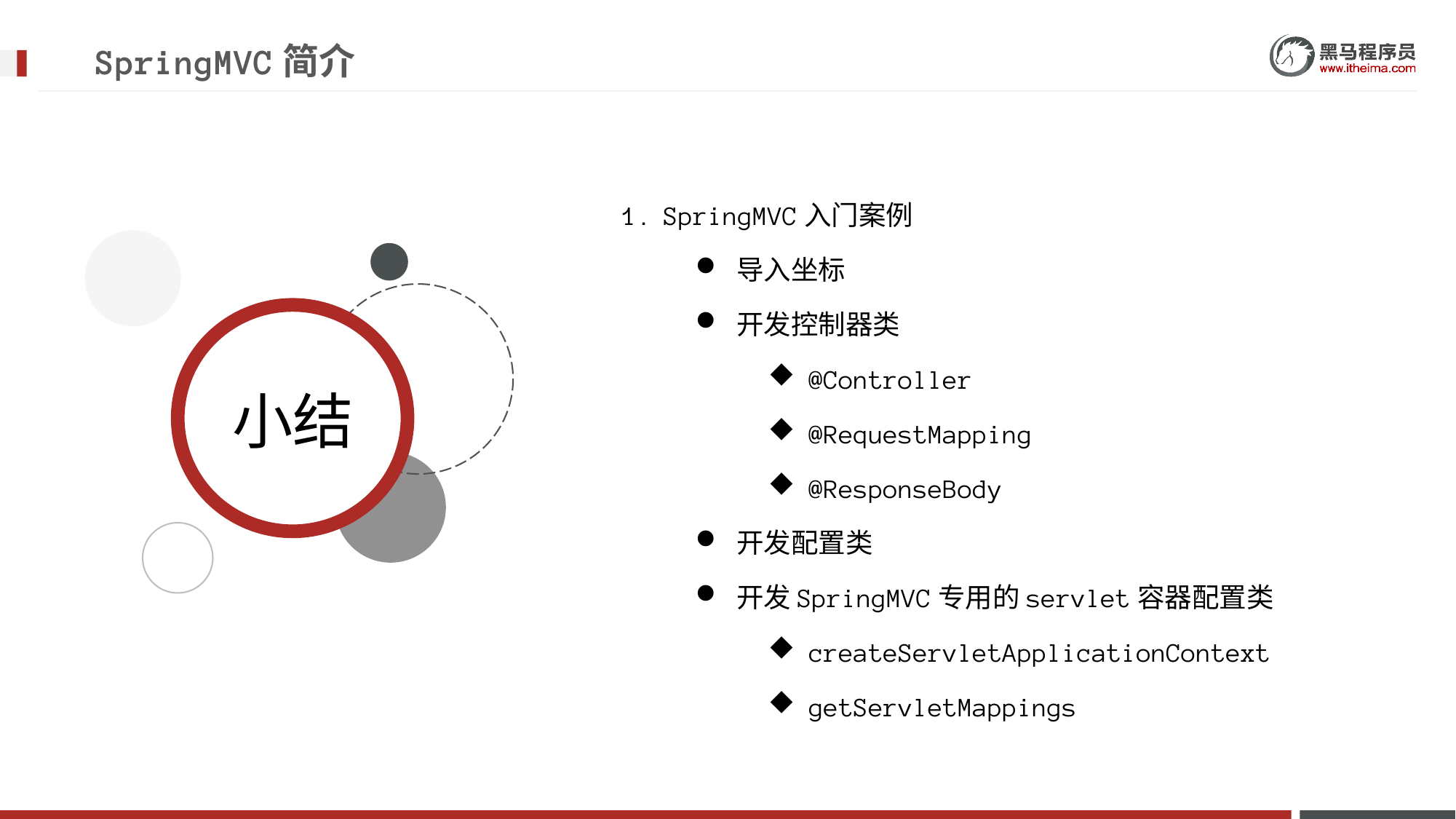

# SpringMVC简介
SpringMVC入门案例
导入坐标
开发控制器类
@Controller
@RequestMapping
@ResponseBody
开发配置类
开发SpringMVC专用的servlet容器配置类
createServletApplicationContext
getServletMappings